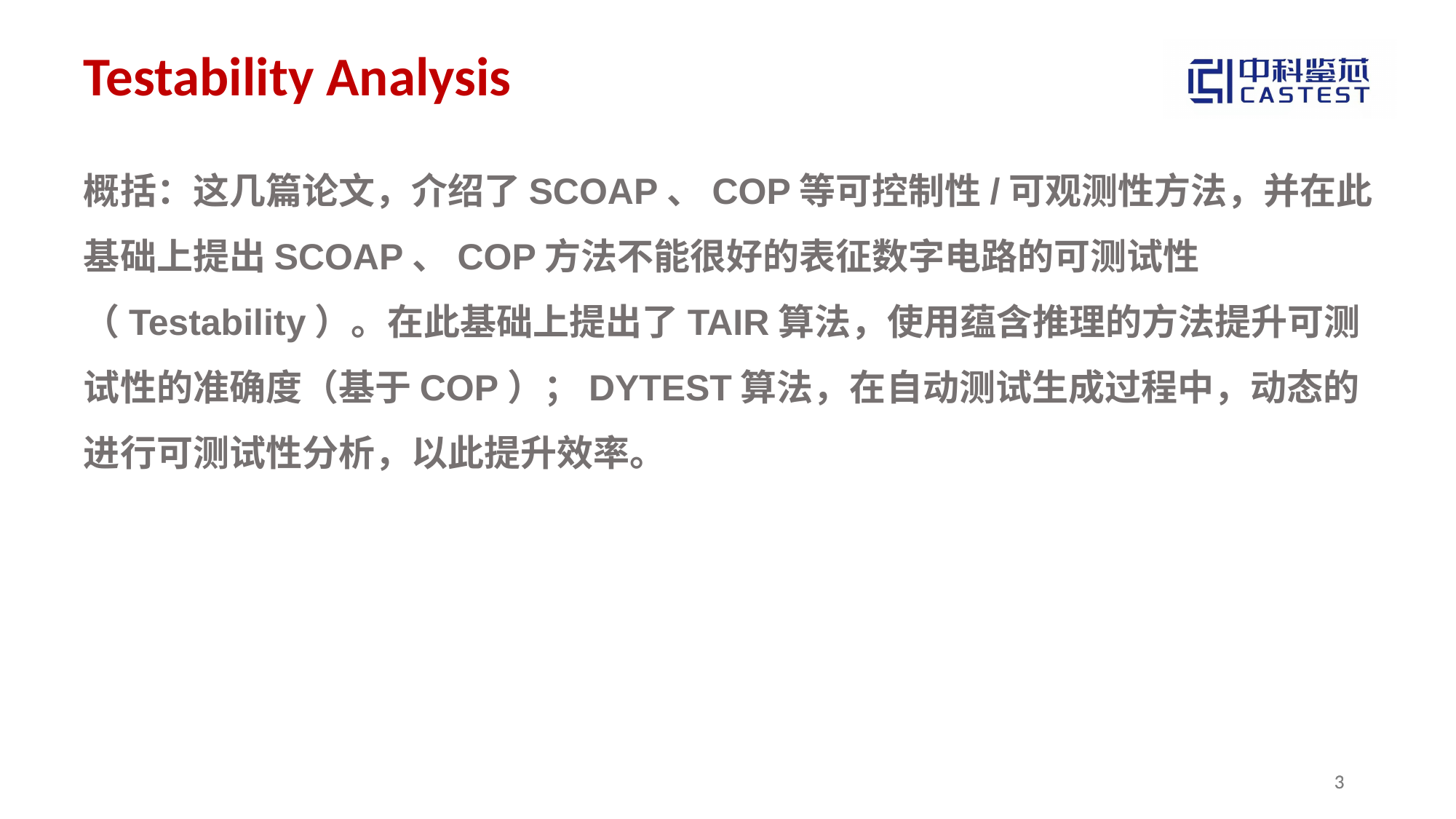

# Testability Analysis
概括：这几篇论文，介绍了SCOAP、COP等可控制性/可观测性方法，并在此基础上提出SCOAP、COP方法不能很好的表征数字电路的可测试性（Testability）。在此基础上提出了TAIR算法，使用蕴含推理的方法提升可测试性的准确度（基于COP）；DYTEST算法，在自动测试生成过程中，动态的进行可测试性分析，以此提升效率。